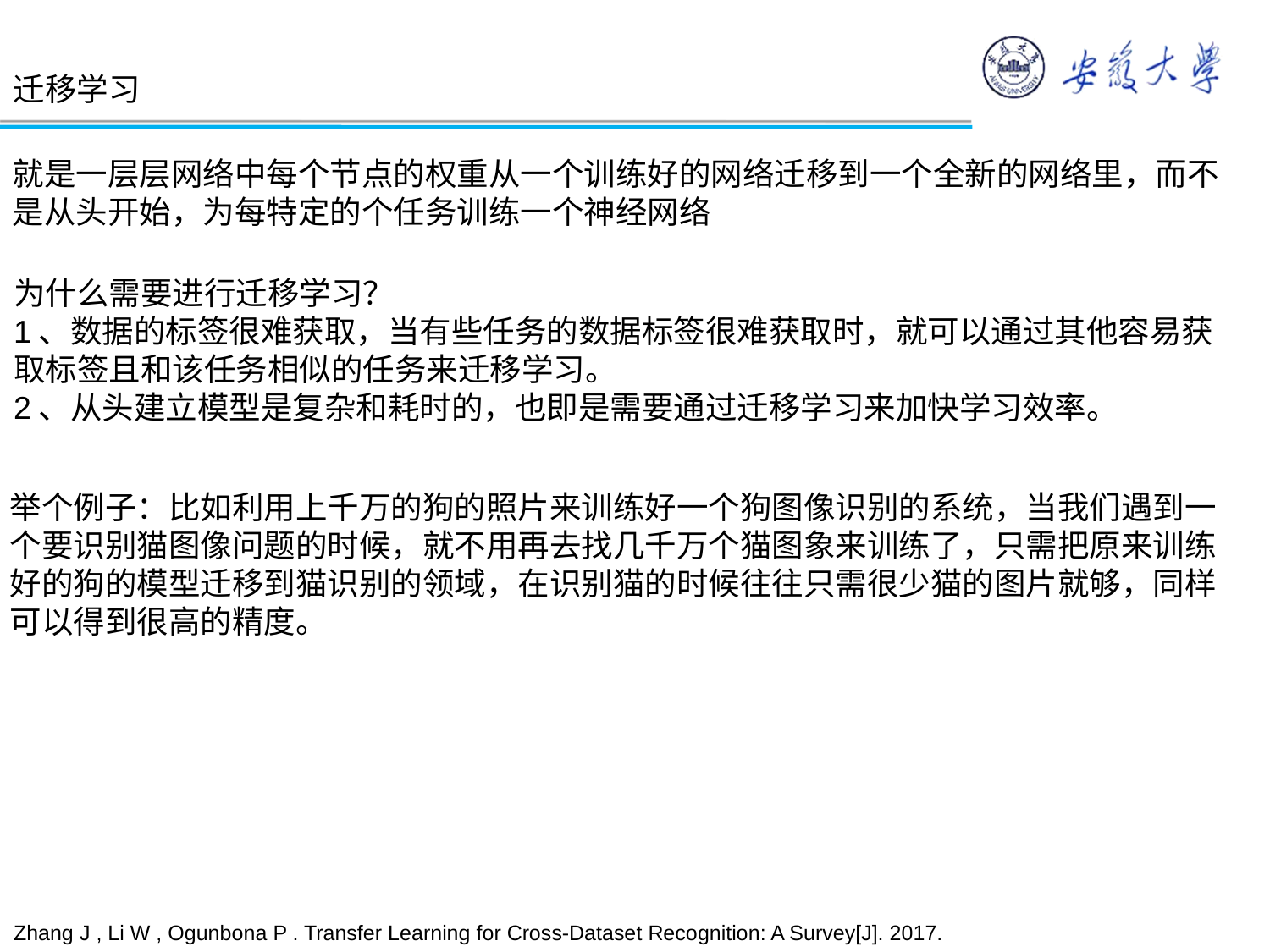

迁移学习
就是一层层网络中每个节点的权重从一个训练好的网络迁移到一个全新的网络里，而不是从头开始，为每特定的个任务训练一个神经网络
为什么需要进行迁移学习？
1、数据的标签很难获取，当有些任务的数据标签很难获取时，就可以通过其他容易获取标签且和该任务相似的任务来迁移学习。
2、从头建立模型是复杂和耗时的，也即是需要通过迁移学习来加快学习效率。
举个例子：比如利用上千万的狗的照片来训练好一个狗图像识别的系统，当我们遇到一个要识别猫图像问题的时候，就不用再去找几千万个猫图象来训练了，只需把原来训练好的狗的模型迁移到猫识别的领域，在识别猫的时候往往只需很少猫的图片就够，同样可以得到很高的精度。
Zhang J , Li W , Ogunbona P . Transfer Learning for Cross-Dataset Recognition: A Survey[J]. 2017.